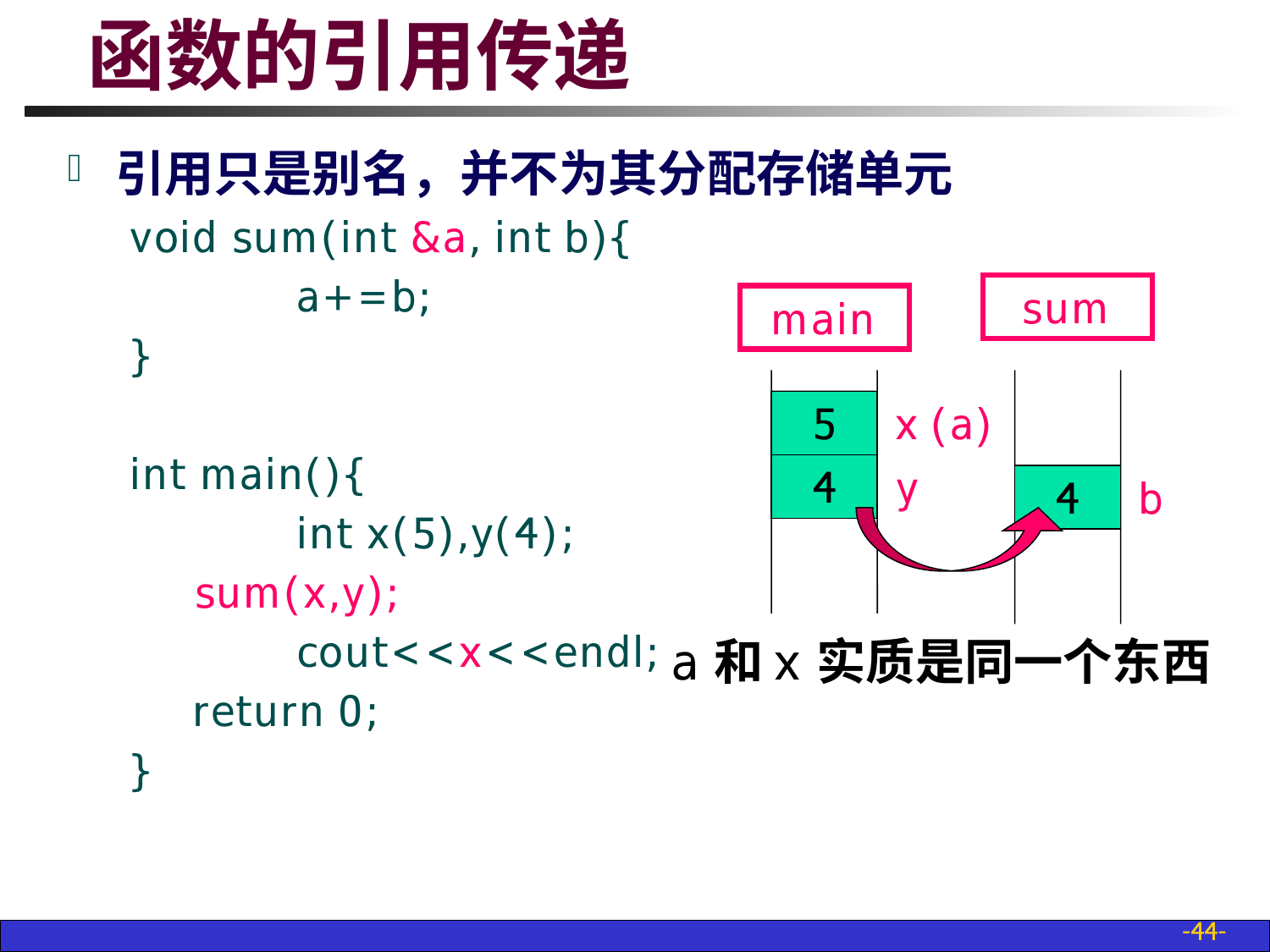

# 函数的引用传递
引用只是别名，并不为其分配存储单元
void sum(int &a, int b){
		a+=b;
}

int main(){
		int x(5),y(4);
	  sum(x,y);
		cout<<x<<endl;
     return 0;
}
sum
main

5
x
  (a)

4
y
4

b
a和x实质是同一个东西
-44-